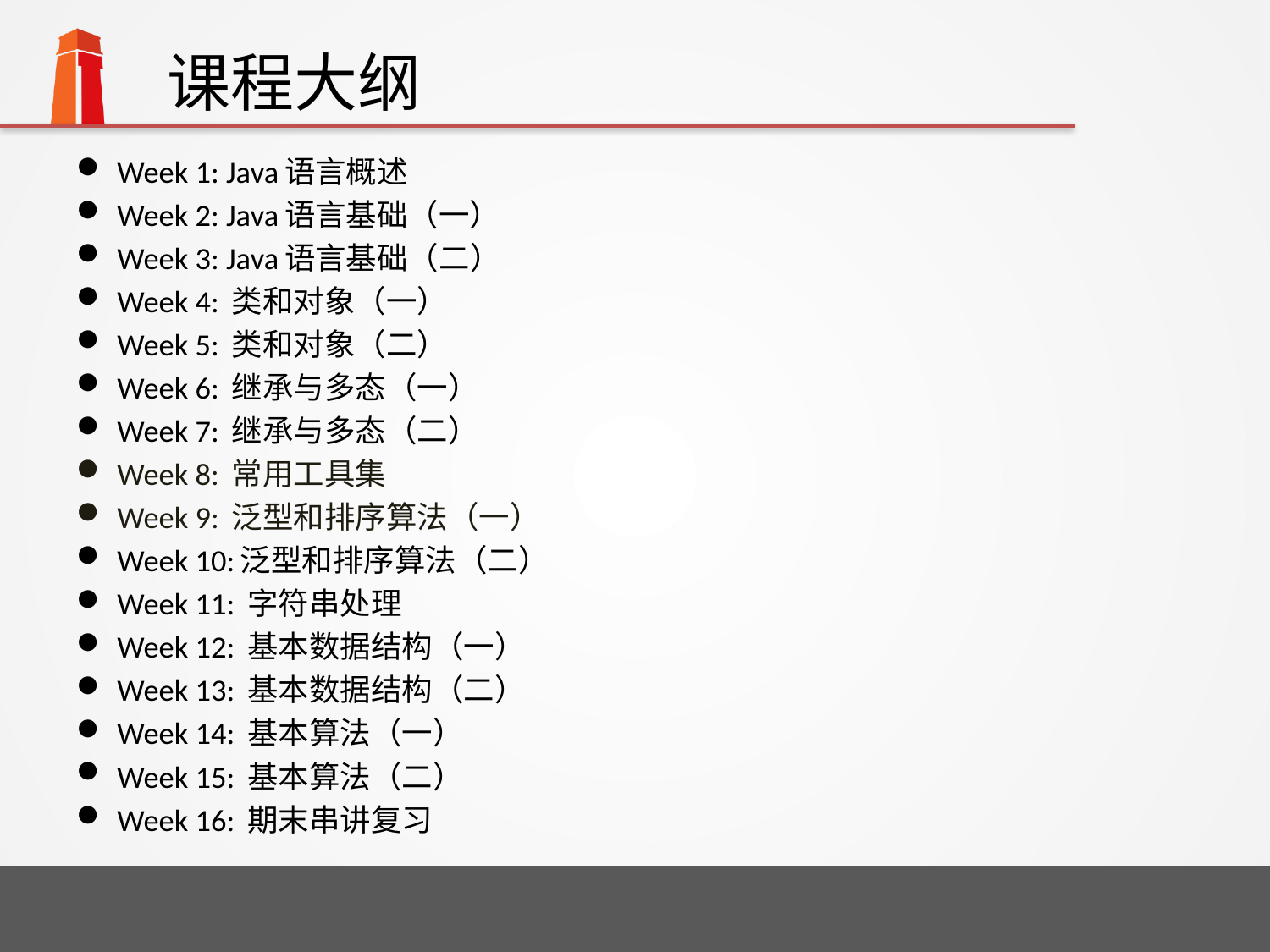

# 课程大纲
Week 1: Java语言概述
Week 2: Java语言基础（一）
Week 3: Java语言基础（二）
Week 4: 类和对象（一）
Week 5: 类和对象（二）
Week 6: 继承与多态（一）
Week 7: 继承与多态（二）
Week 8: 常用工具集
Week 9: 泛型和排序算法（一）
Week 10:泛型和排序算法（二）
Week 11: 字符串处理
Week 12: 基本数据结构（一）
Week 13: 基本数据结构（二）
Week 14: 基本算法（一）
Week 15: 基本算法（二）
Week 16: 期末串讲复习